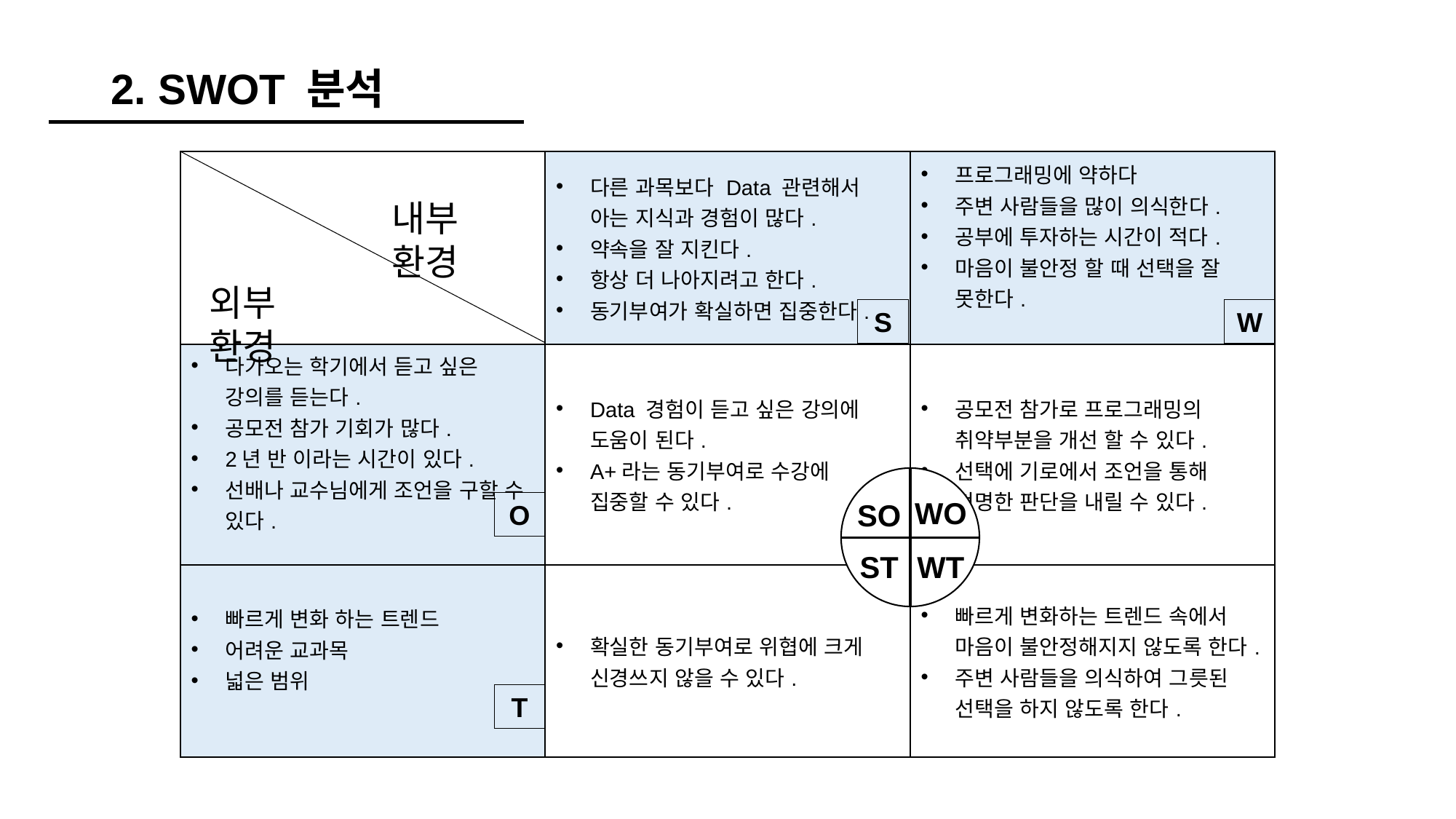

# 2. SWOT 분석
|  | 다른 과목보다 Data 관련해서 아는 지식과 경험이 많다. 약속을 잘 지킨다. 항상 더 나아지려고 한다. 동기부여가 확실하면 집중한다. | 프로그래밍에 약하다 주변 사람들을 많이 의식한다. 공부에 투자하는 시간이 적다. 마음이 불안정 할 때 선택을 잘 못한다. |
| --- | --- | --- |
| 다가오는 학기에서 듣고 싶은 강의를 듣는다. 공모전 참가 기회가 많다. 2년 반 이라는 시간이 있다. 선배나 교수님에게 조언을 구할 수 있다. | Data 경험이 듣고 싶은 강의에 도움이 된다. A+라는 동기부여로 수강에 집중할 수 있다. | 공모전 참가로 프로그래밍의 취약부분을 개선 할 수 있다. 선택에 기로에서 조언을 통해 현명한 판단을 내릴 수 있다. |
| 빠르게 변화 하는 트렌드 어려운 교과목 넓은 범위 | 확실한 동기부여로 위협에 크게 신경쓰지 않을 수 있다. | 빠르게 변화하는 트렌드 속에서 마음이 불안정해지지 않도록 한다. 주변 사람들을 의식하여 그릇된 선택을 하지 않도록 한다. |
내부 환경
외부 환경
S
W

WO
SO
O
ST
WT
T